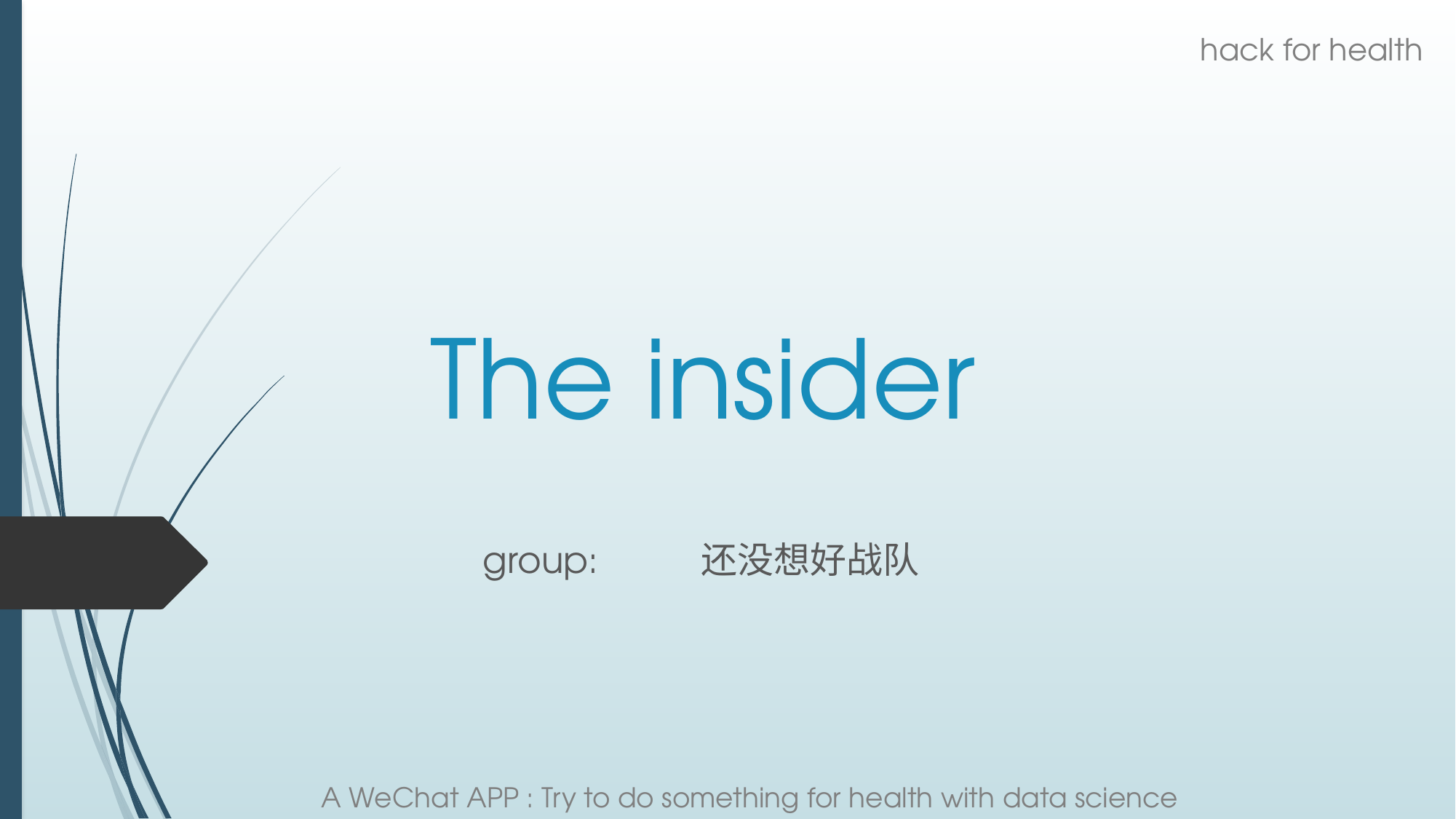

hack for health
# The insider
group:	还没想好战队
A WeChat APP : Try to do something for health with data science